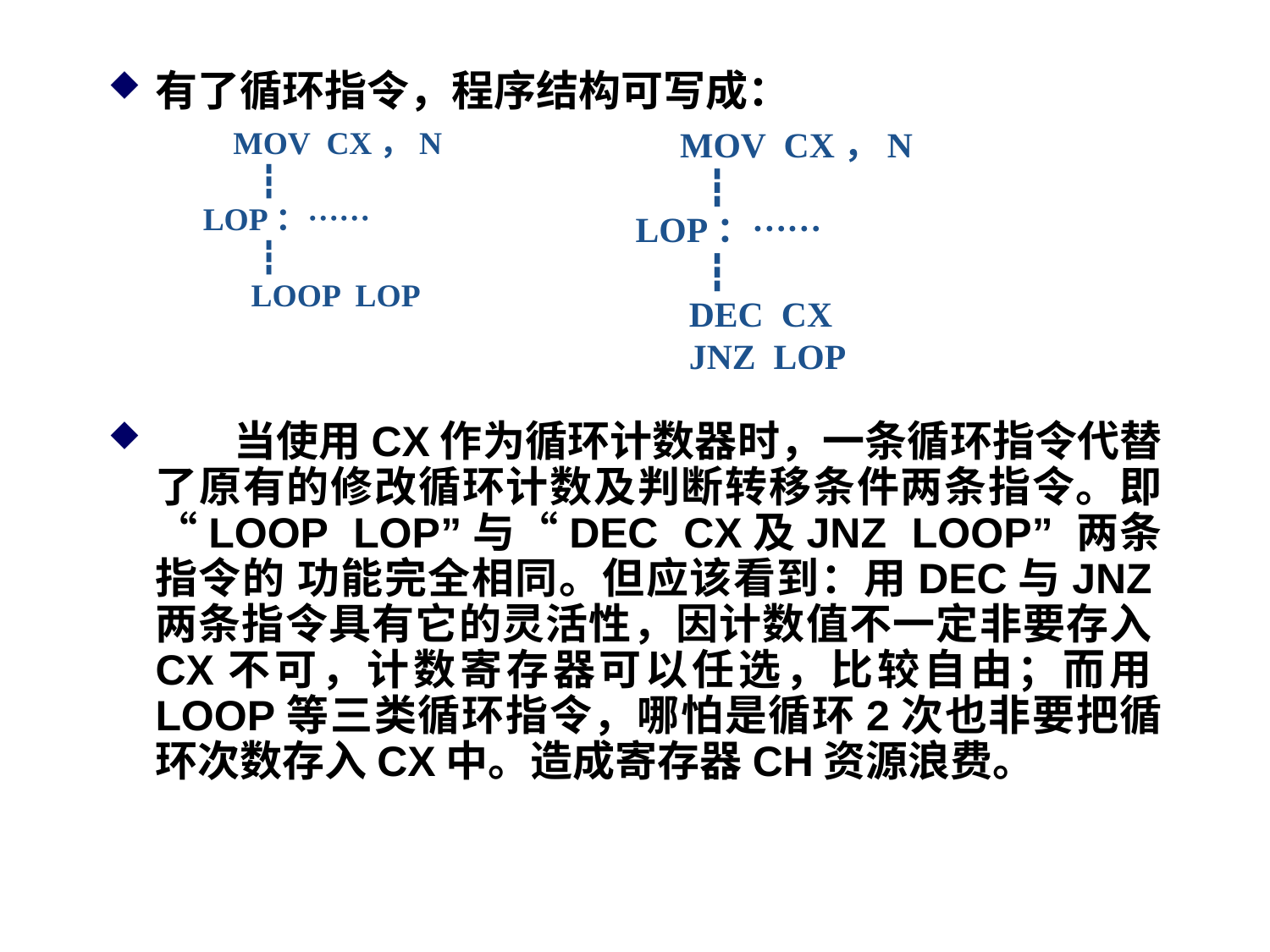

有了循环指令，程序结构可写成：

       当使用CX作为循环计数器时，一条循环指令代替了原有的修改循环计数及判断转移条件两条指令。即“LOOP  LOP”与“DEC  CX及JNZ  LOOP” 两条指令的 功能完全相同。但应该看到：用DEC与JNZ两条指令具有它的灵活性，因计数值不一定非要存入CX不可，计数寄存器可以任选，比较自由；而用LOOP等三类循环指令，哪怕是循环2次也非要把循环次数存入CX中。造成寄存器CH资源浪费。
      MOV  CX，N
       ┇
LOP：……
       ┇
      LOOP  LOP
      MOV  CX，N
        ┇
LOP：……
        ┇
      DEC  CX
      JNZ  LOP